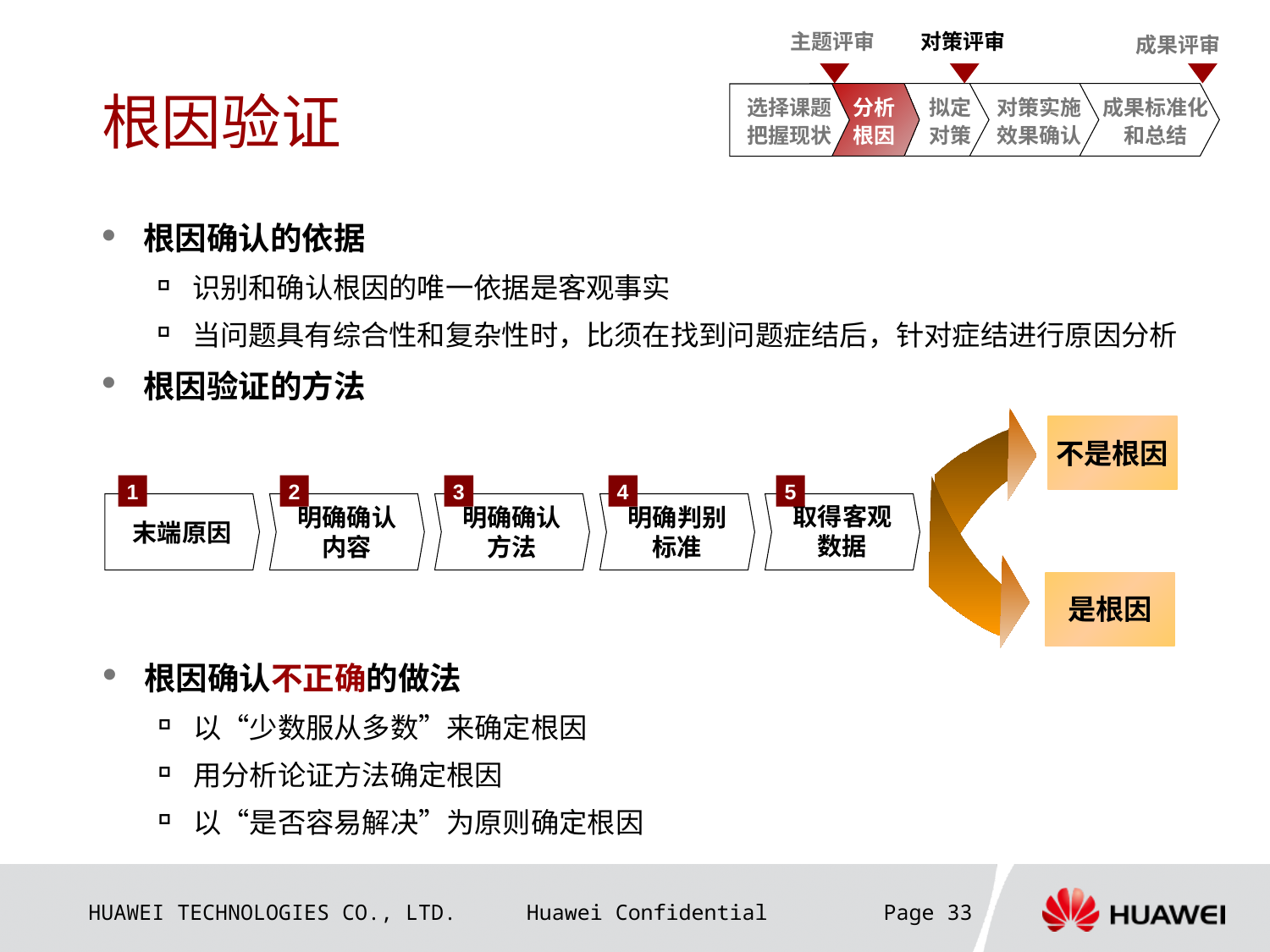

主题评审
对策评审
 成果评审
# 根因验证

选择课题
把握现状
分析根因
拟定对策
对策实施
效果确认
成果标准化
和总结
根因确认的依据
识别和确认根因的唯一依据是客观事实
当问题具有综合性和复杂性时，比须在找到问题症结后，针对症结进行原因分析
根因验证的方法

不是根因
1

末端原因
2

明确确认内容
3

明确确认方法
4

明确判别标准
5

取得客观数据

是根因
根因确认不正确的做法
以“少数服从多数”来确定根因
用分析论证方法确定根因
以“是否容易解决”为原则确定根因
Page 33